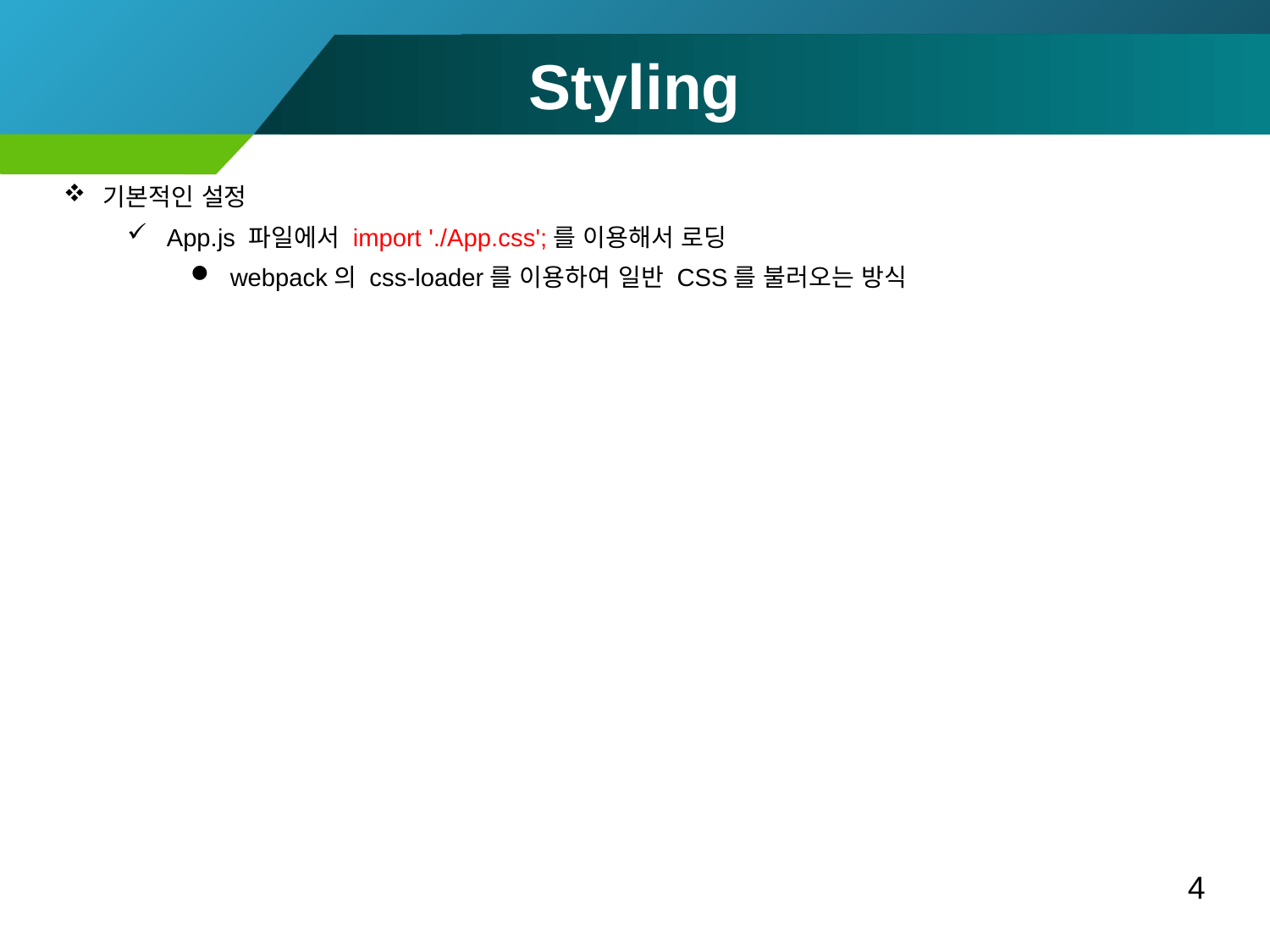

Styling
기본적인 설정
App.js 파일에서 import './App.css';를 이용해서 로딩
webpack의 css-loader를 이용하여 일반 CSS를 불러오는 방식
4